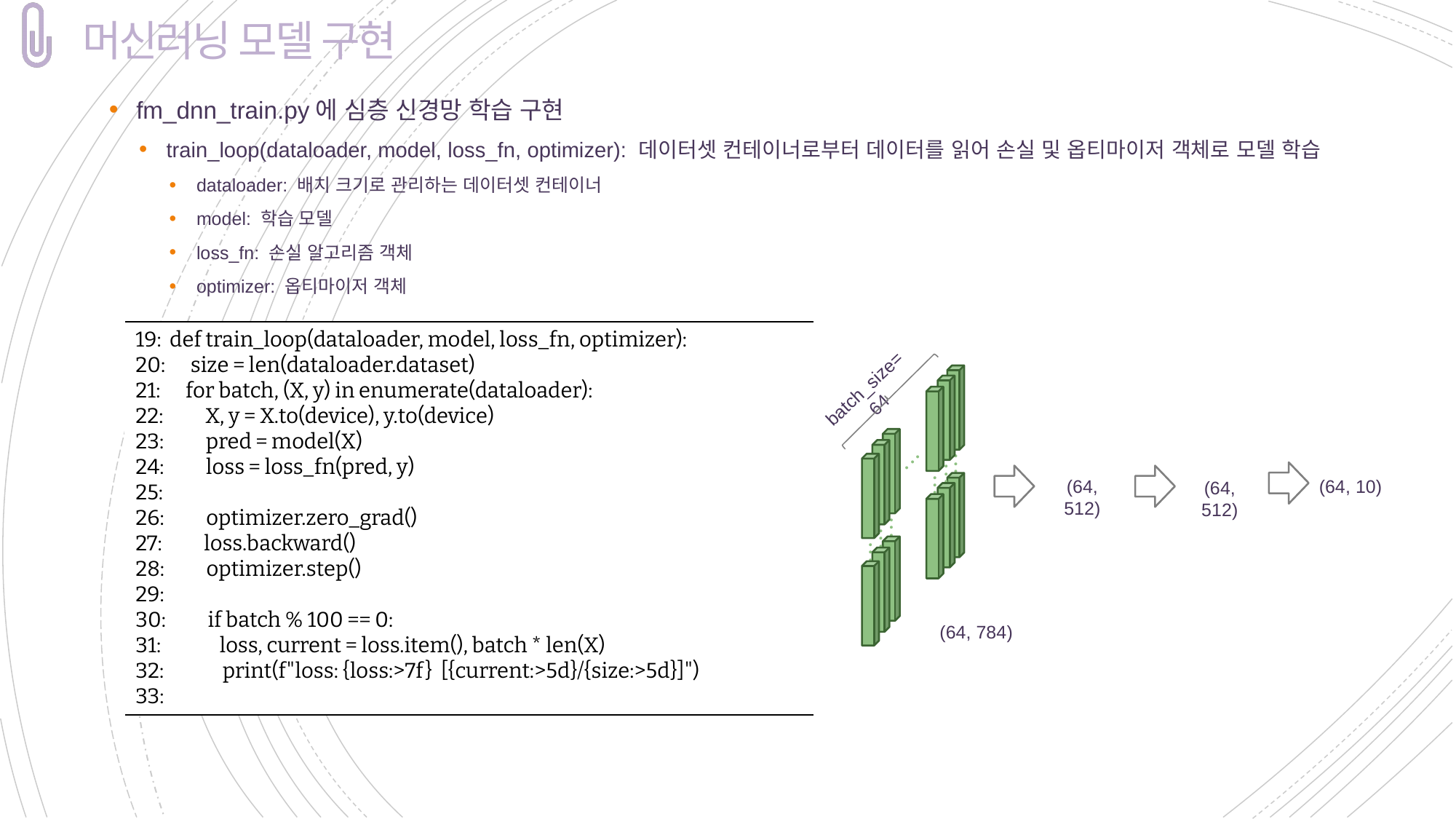

# 머신러닝 모델 구현
fm_dnn_train.py에 심층 신경망 학습 구현
train_loop(dataloader, model, loss_fn, optimizer): 데이터셋 컨테이너로부터 데이터를 읽어 손실 및 옵티마이저 객체로 모델 학습
dataloader: 배치 크기로 관리하는 데이터셋 컨테이너
model: 학습 모델
loss_fn: 손실 알고리즘 객체
optimizer: 옵티마이저 객체

| 19: def train\_loop(dataloader, model, loss\_fn, optimizer): 20: size = len(dataloader.dataset) 21: for batch, (X, y) in enumerate(dataloader): 22: X, y = X.to(device), y.to(device) 23: pred = model(X) 24: loss = loss\_fn(pred, y) 25: 26: optimizer.zero\_grad() 27: loss.backward() 28: optimizer.step() 29: 30: if batch % 100 == 0: 31: loss, current = loss.item(), batch \* len(X) 32: print(f"loss: {loss:>7f} [{current:>5d}/{size:>5d}]") 33: |
| --- |

.
.
.

batch_size=64

.
.
.

.
.
.

.
.
.

.
.
.

.
.
.

.
.
.

(64, 10)
(64, 512)
(64, 512)
(64, 784)